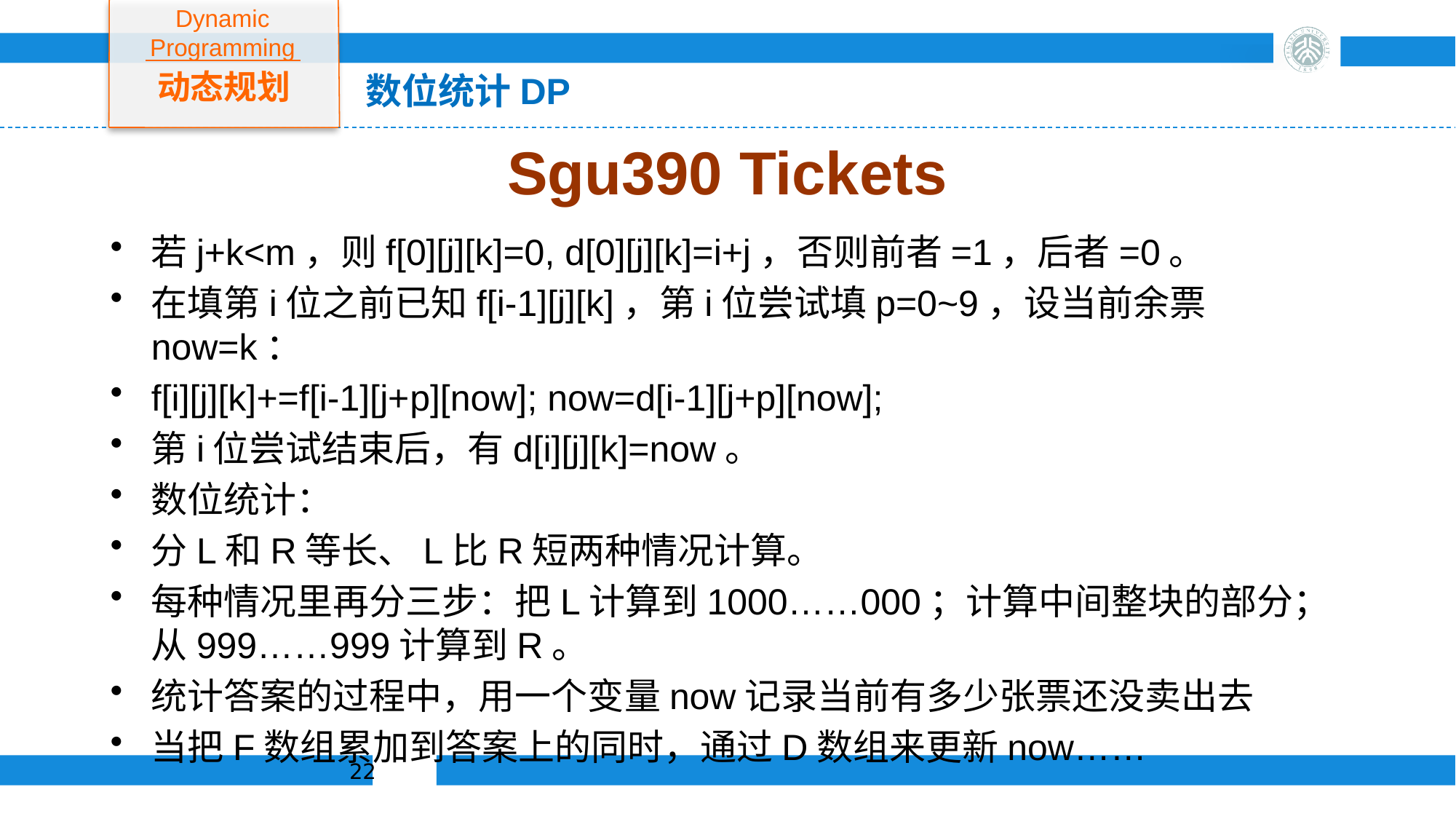

Dynamic Programming
动态规划
数位统计DP
# Sgu390 Tickets
若j+k<m，则f[0][j][k]=0, d[0][j][k]=i+j，否则前者=1，后者=0。
在填第i位之前已知f[i-1][j][k]，第i位尝试填p=0~9，设当前余票now=k：
f[i][j][k]+=f[i-1][j+p][now]; now=d[i-1][j+p][now];
第i位尝试结束后，有d[i][j][k]=now。
数位统计：
分L和R等长、L比R短两种情况计算。
每种情况里再分三步：把L计算到1000……000；计算中间整块的部分；从999……999计算到R。
统计答案的过程中，用一个变量now记录当前有多少张票还没卖出去
当把F数组累加到答案上的同时，通过D数组来更新now……